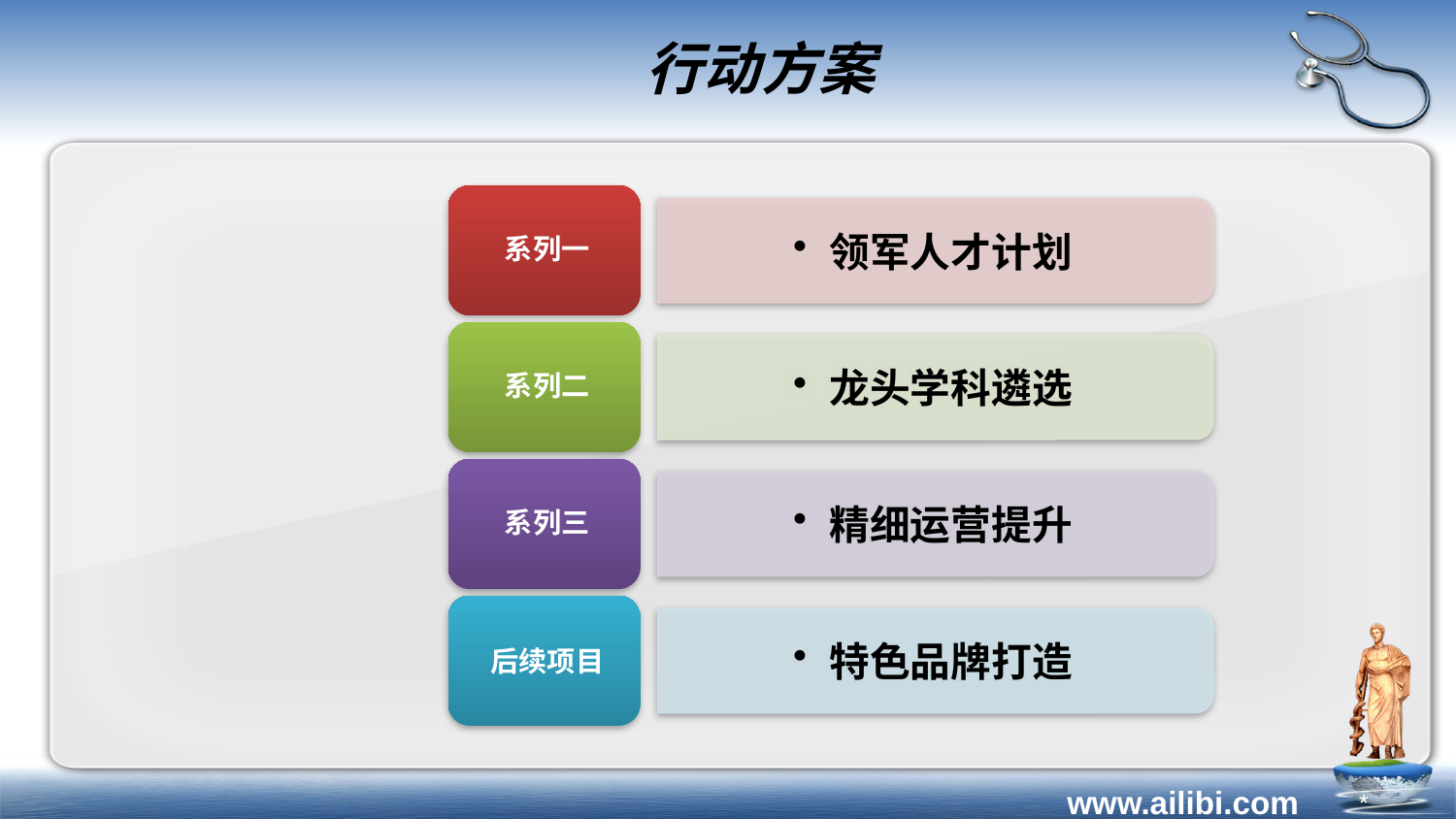

# 行动方案
领军人才计划
系列一
龙头学科遴选
系列二
精细运营提升
系列三
特色品牌打造
后续项目
*